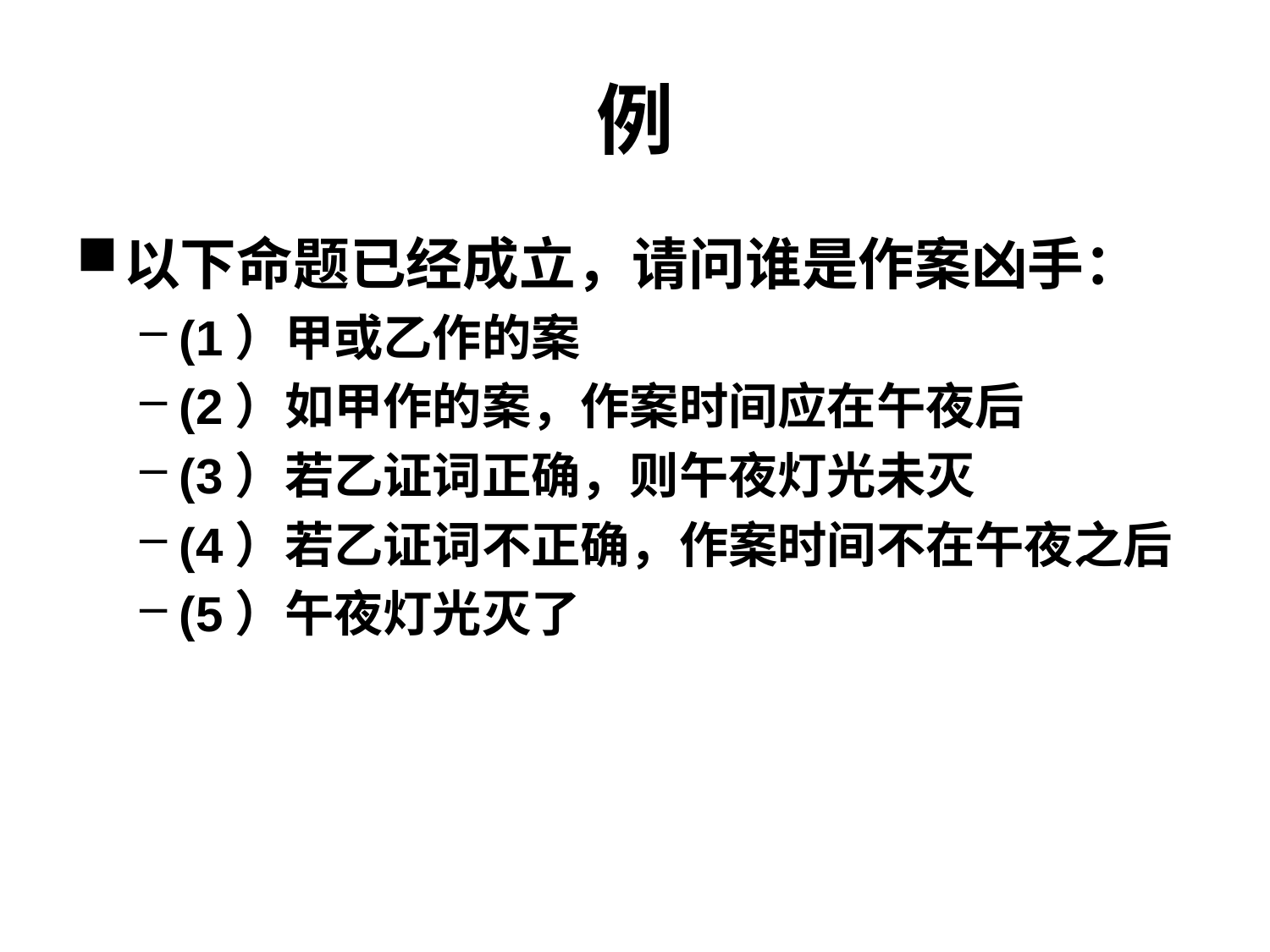

# 例
以下命题已经成立，请问谁是作案凶手：
(1）甲或乙作的案
(2）如甲作的案，作案时间应在午夜后
(3）若乙证词正确，则午夜灯光未灭
(4）若乙证词不正确，作案时间不在午夜之后
(5）午夜灯光灭了
27